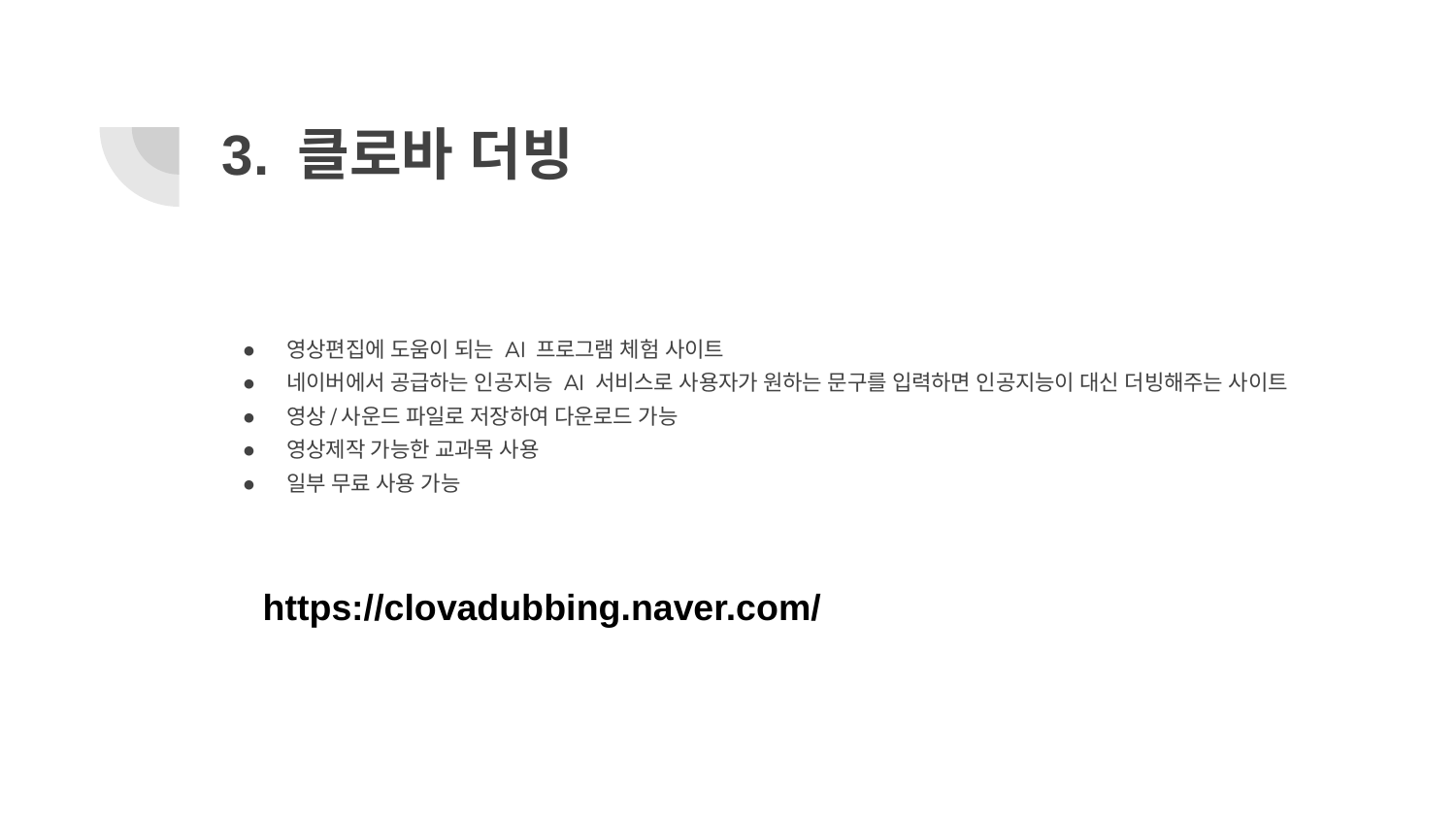

# 3. 클로바 더빙
영상편집에 도움이 되는 AI 프로그램 체험 사이트
네이버에서 공급하는 인공지능 AI 서비스로 사용자가 원하는 문구를 입력하면 인공지능이 대신 더빙해주는 사이트
영상/사운드 파일로 저장하여 다운로드 가능
영상제작 가능한 교과목 사용
일부 무료 사용 가능
https://clovadubbing.naver.com/